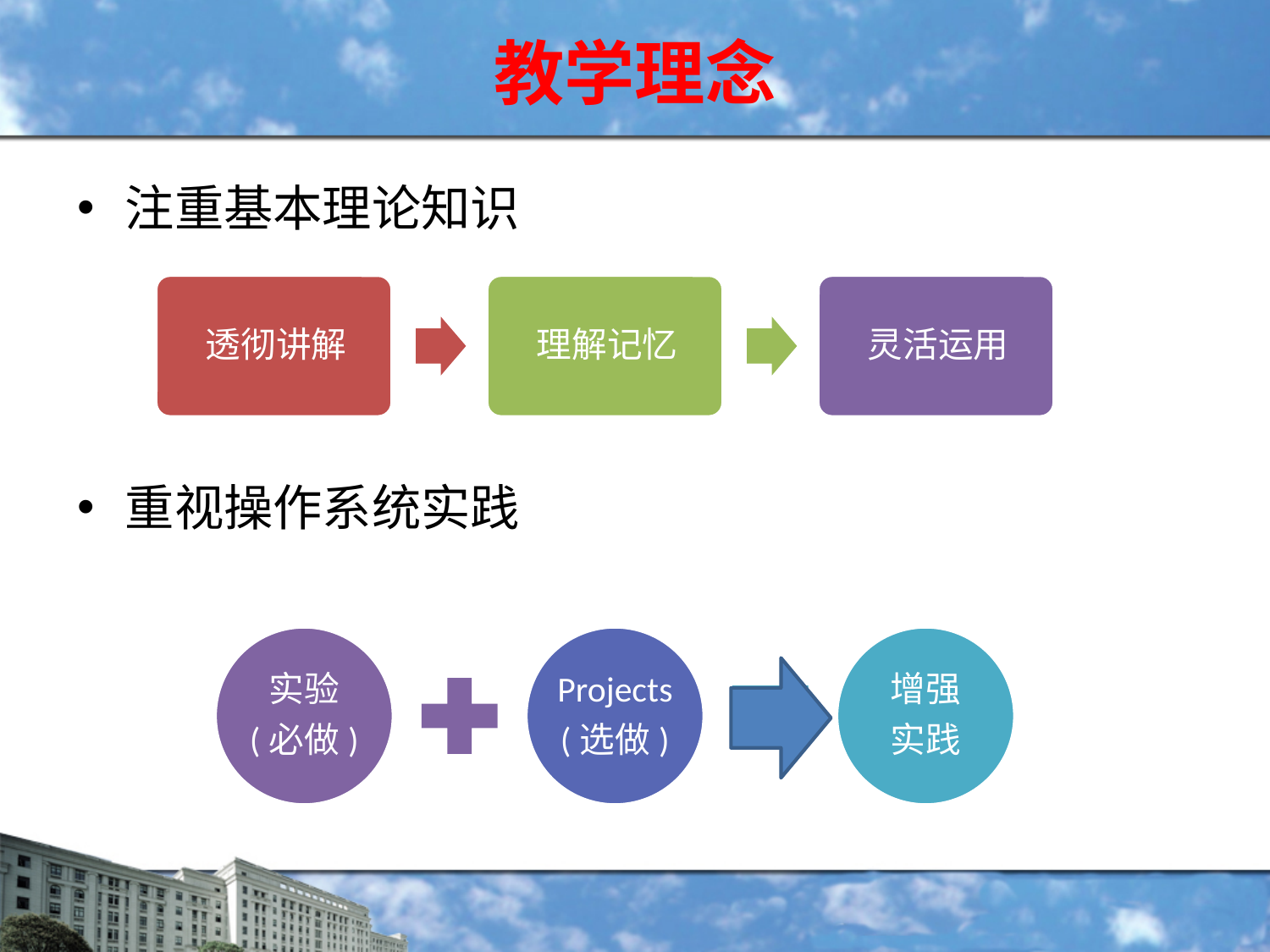

# 教学理念
注重基本理论知识

重视操作系统实践

透彻讲解

理解记忆

灵活运用
实验
(必做)

Projects
(选做)

增强
实践